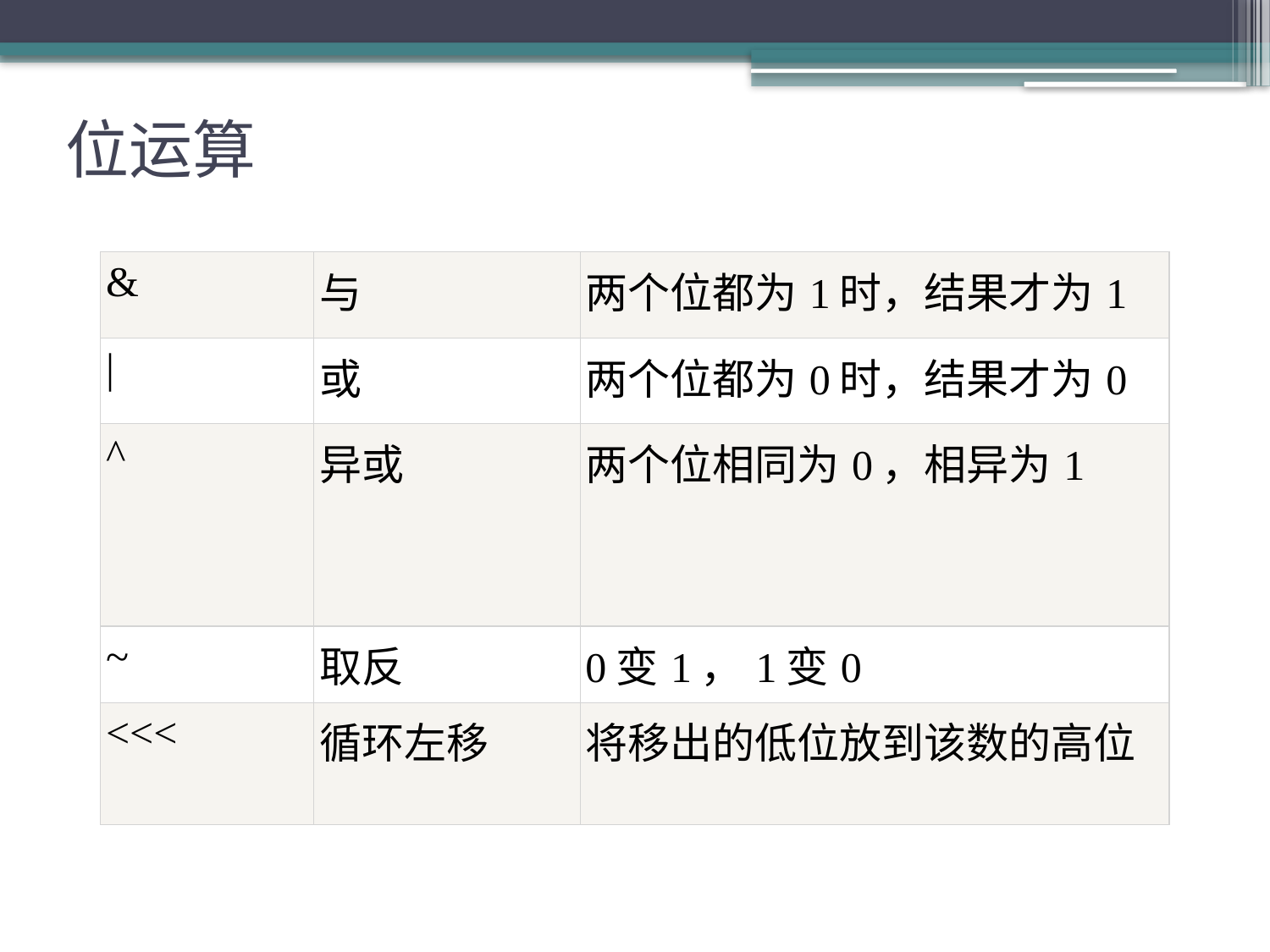

# 位运算
| & | 与 | 两个位都为1时，结果才为1 |
| --- | --- | --- |
| | | 或 | 两个位都为0时，结果才为0 |
| ^ | 异或 | 两个位相同为0，相异为1 |
| ~ | 取反 | 0变1，1变0 |
| <<< | 循环左移 | 将移出的低位放到该数的高位 |